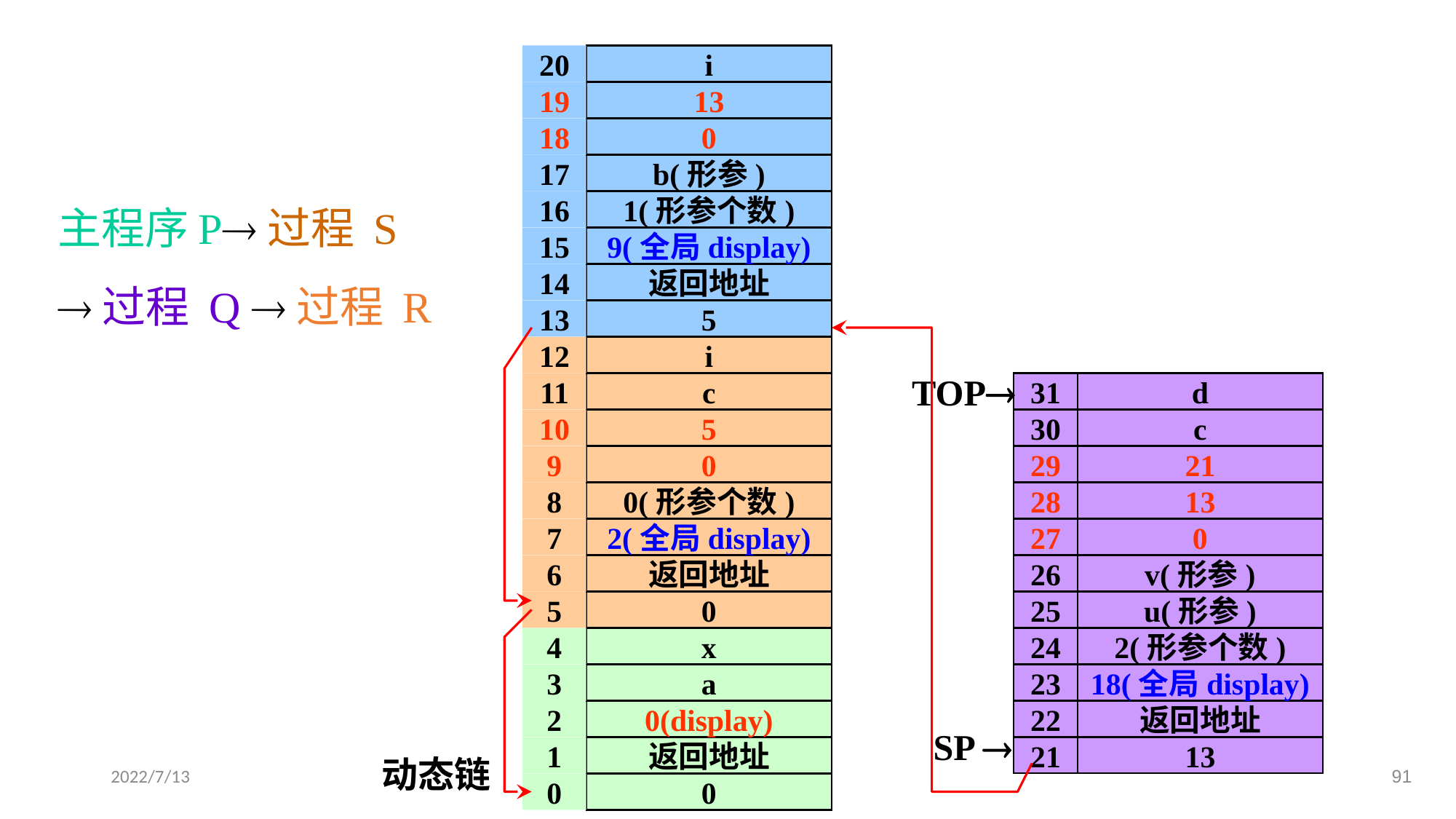

20
i
19
13
18
0
17
b(形参)
16
1(形参个数)
15
9(全局display)
14
返回地址
13
5

12
i
11
c
10
5
9
0
8
0(形参个数)
7
2(全局display)
6
返回地址
5
0

4
x
3
a
2
0(display)
1
返回地址
动态链
0
0
主程序P→过程 S →过程 Q →过程 R

TOP→
31
d
30
c
29
21
28
13
27
0
26
v(形参)
25
u(形参)
24
2(形参个数)
23
18(全局display)
22
返回地址
SP →
21
13
2022/7/13
91